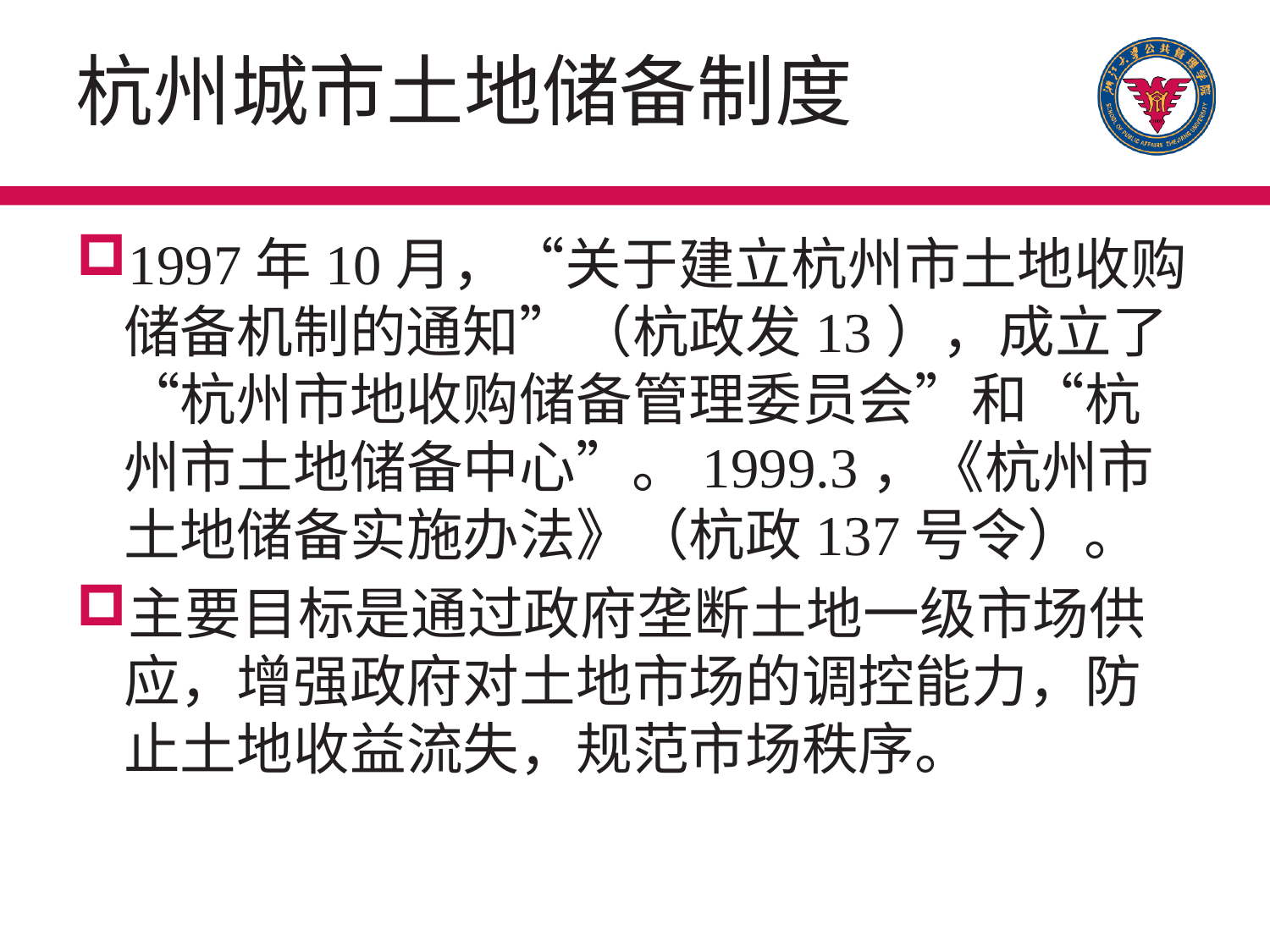

# 杭州城市土地储备制度
1997年10月，“关于建立杭州市土地收购储备机制的通知”（杭政发13），成立了“杭州市地收购储备管理委员会”和“杭州市土地储备中心”。1999.3，《杭州市土地储备实施办法》（杭政137号令）。
主要目标是通过政府垄断土地一级市场供应，增强政府对土地市场的调控能力，防止土地收益流失，规范市场秩序。